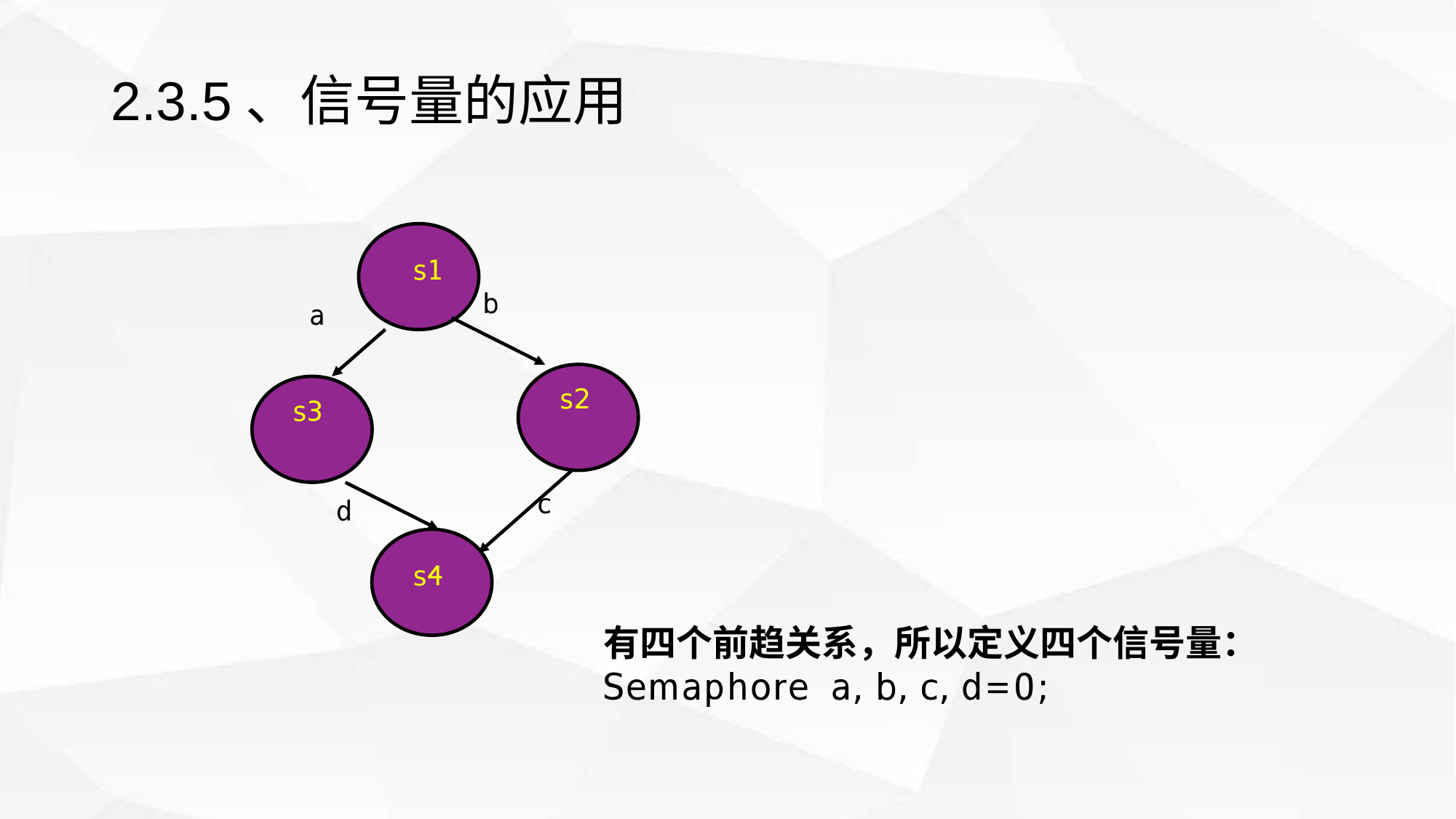

# 2.3.5、信号量的应用

s1
b
a

s2
s3

c

d

s4
有四个前趋关系，所以定义四个信号量：
Semaphore  a, b, c, d=0;